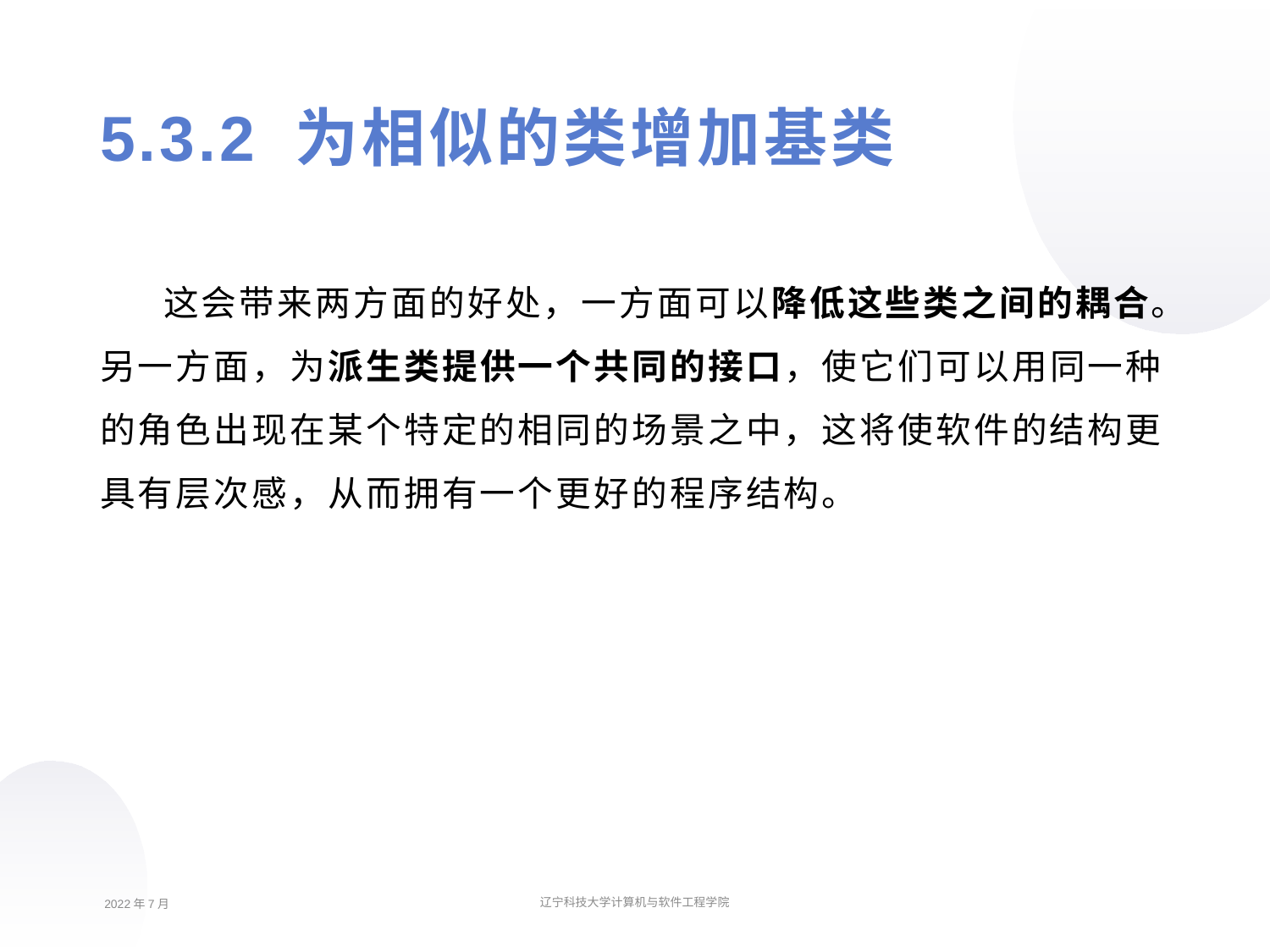

5.3.2 为相似的类增加基类
这会带来两方面的好处，一方面可以降低这些类之间的耦合。另一方面，为派生类提供一个共同的接口，使它们可以用同一种的角色出现在某个特定的相同的场景之中，这将使软件的结构更具有层次感，从而拥有一个更好的程序结构。

2022年7月
辽宁科技大学计算机与软件工程学院
87